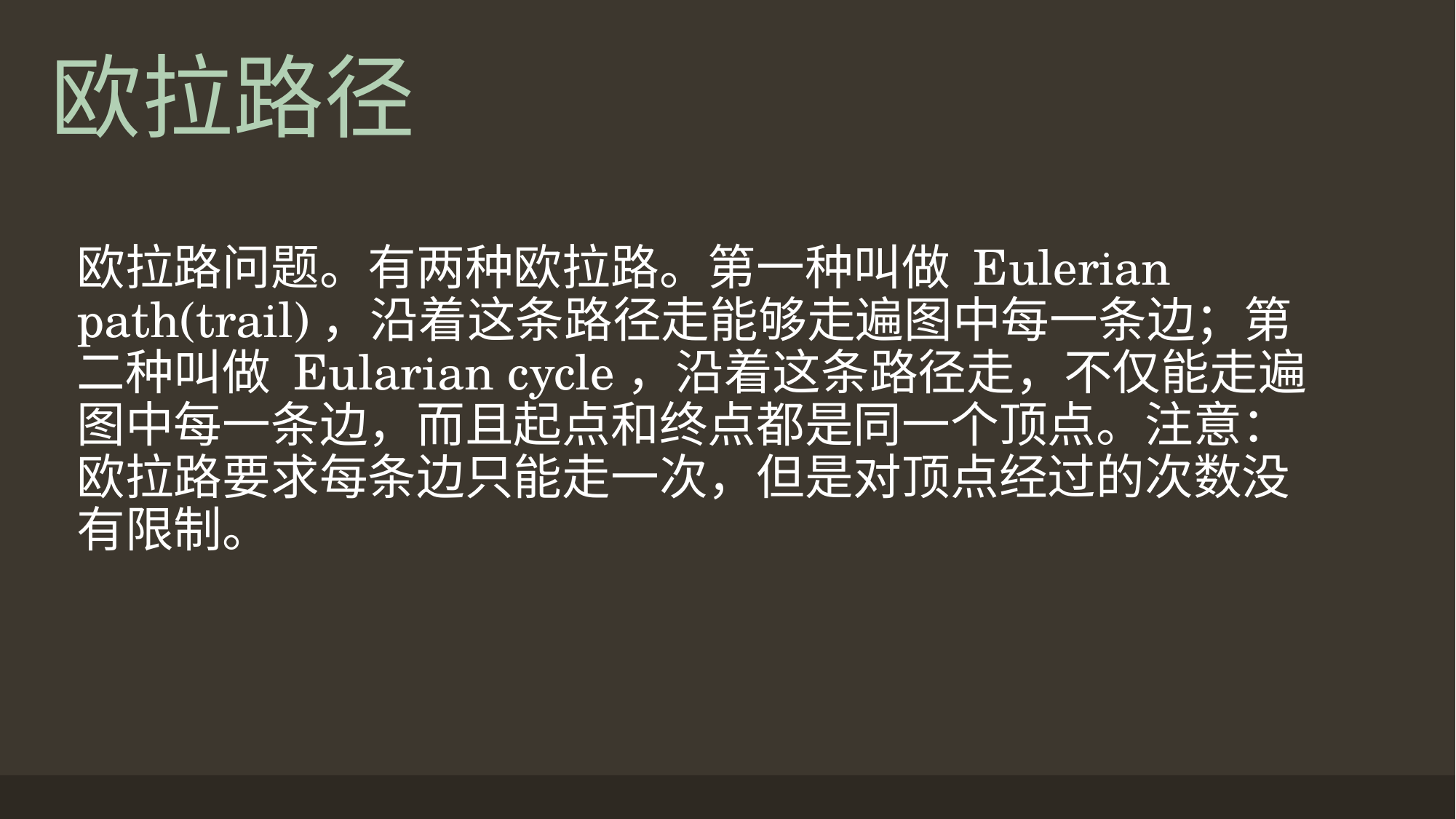

# 欧拉路径
欧拉路问题。有两种欧拉路。第一种叫做 Eulerian path(trail)，沿着这条路径走能够走遍图中每一条边；第二种叫做 Eularian cycle，沿着这条路径走，不仅能走遍图中每一条边，而且起点和终点都是同一个顶点。注意：欧拉路要求每条边只能走一次，但是对顶点经过的次数没有限制。